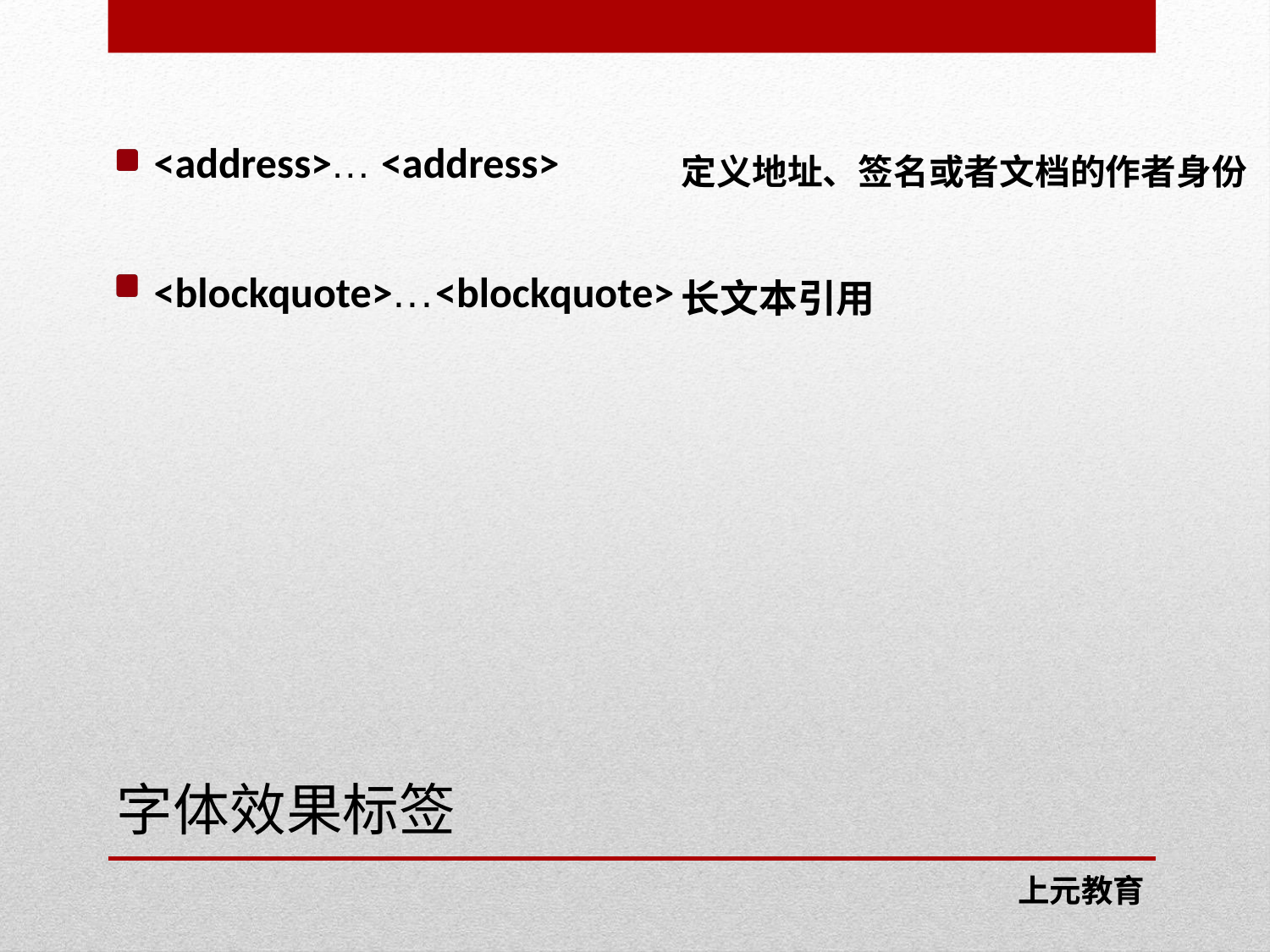

<address>... <address>

<blockquote>...<blockquote>

定义地址、签名或者文档的作者身份

长文本引用

字体效果标签
            上元教育